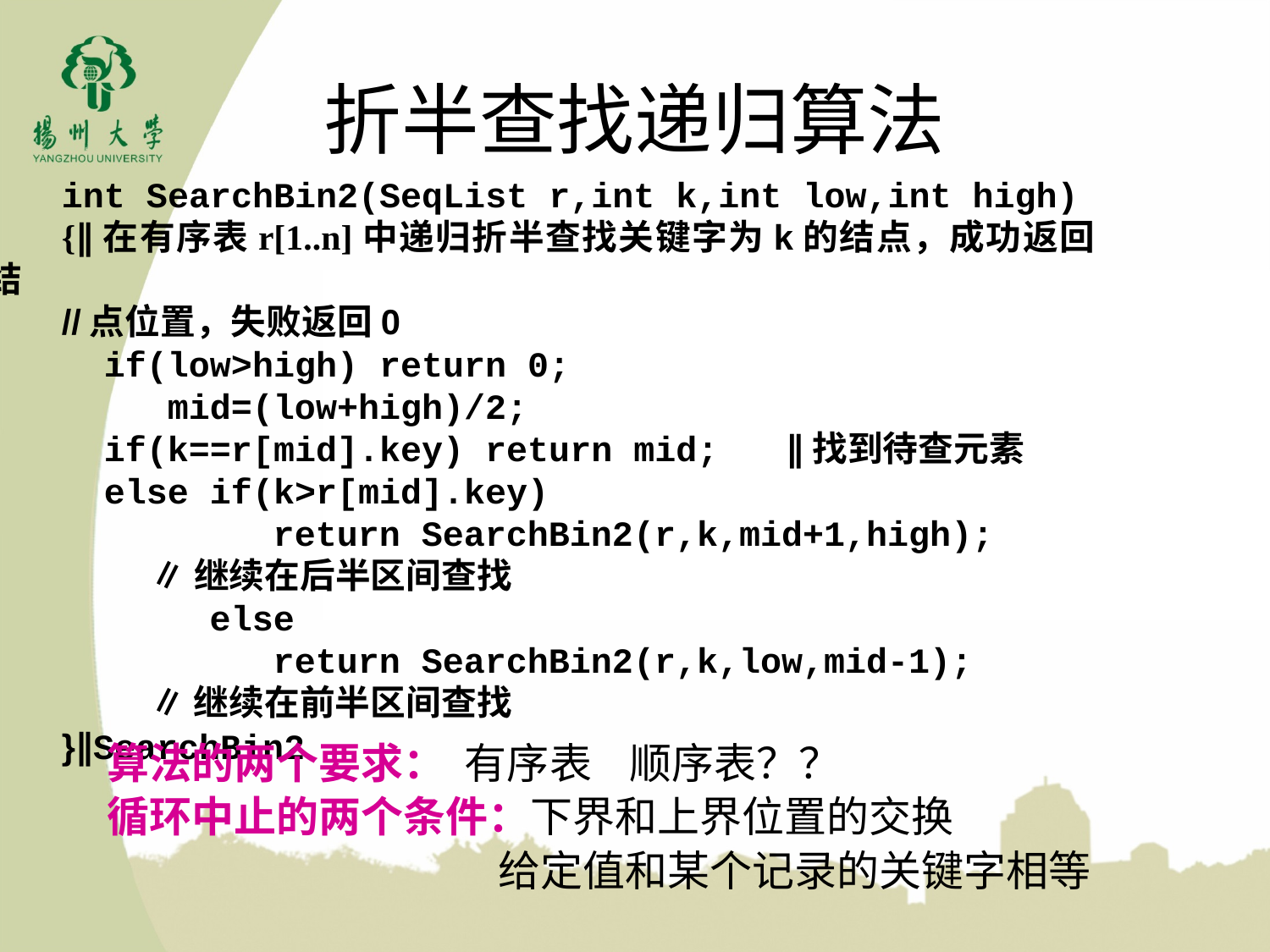

# 折半查找递归算法
int SearchBin2(SeqList r,int k,int low,int high)
{∥在有序表r[1..n]中递归折半查找关键字为k的结点，成功返回结
//点位置，失败返回0
  if(low>high) return 0;
     mid=(low+high)/2;
  if(k==r[mid].key) return mid;       ∥找到待查元素
  else if(k>r[mid].key)
          return SearchBin2(r,k,mid+1,high);
           ∥继续在后半区间查找
       else
          return SearchBin2(r,k,low,mid-1);
           ∥继续在前半区间查找
}∥SearchBin2
算法的两个要求：  有序表    顺序表？？
循环中止的两个条件：下界和上界位置的交换
                                        给定值和某个记录的关键字相等
12